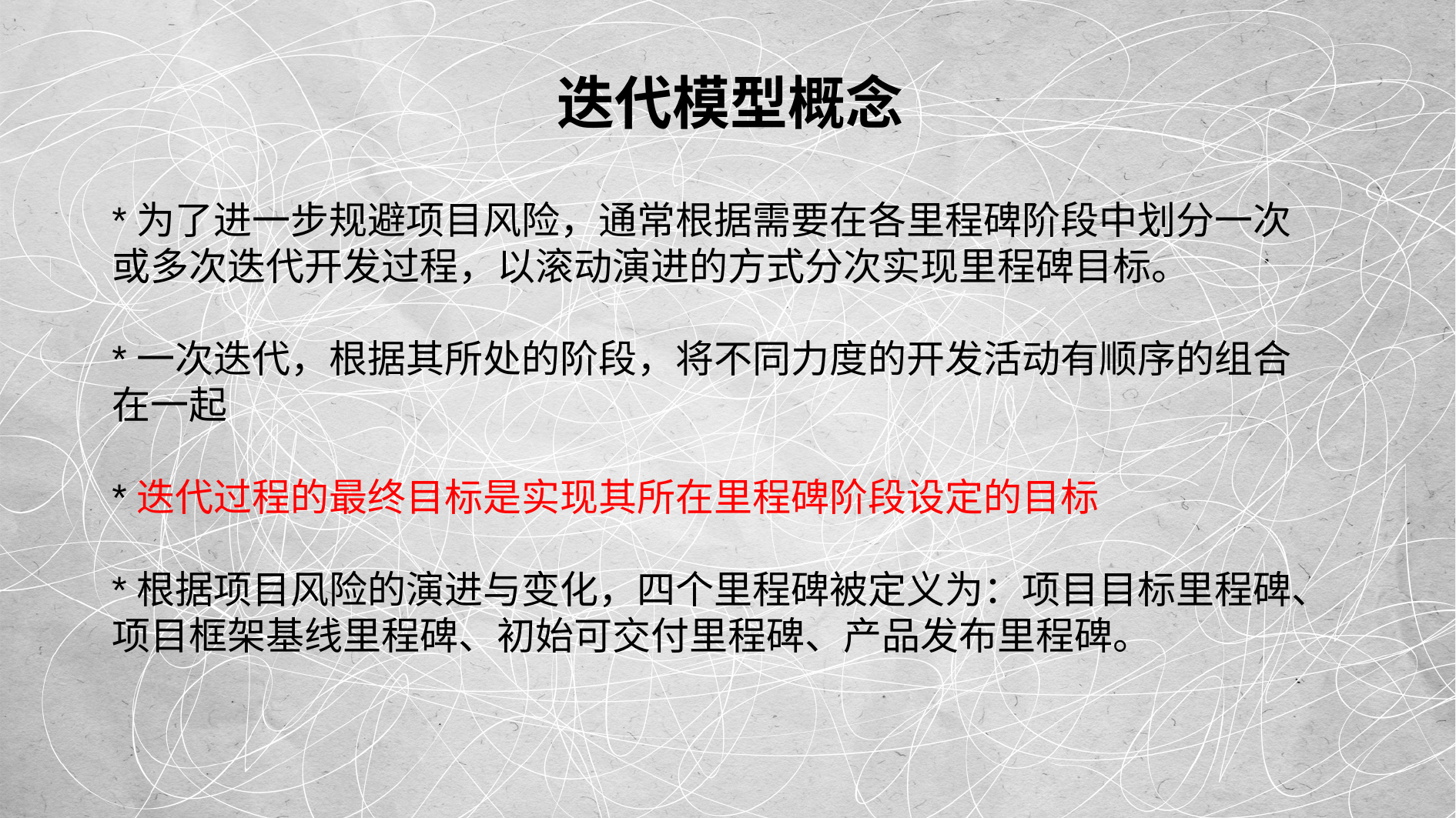

迭代模型概念
*为了进一步规避项目风险，通常根据需要在各里程碑阶段中划分一次或多次迭代开发过程，以滚动演进的方式分次实现里程碑目标。

*一次迭代，根据其所处的阶段，将不同力度的开发活动有顺序的组合在一起

*迭代过程的最终目标是实现其所在里程碑阶段设定的目标

*根据项目风险的演进与变化，四个里程碑被定义为：项目目标里程碑、项目框架基线里程碑、初始可交付里程碑、产品发布里程碑。